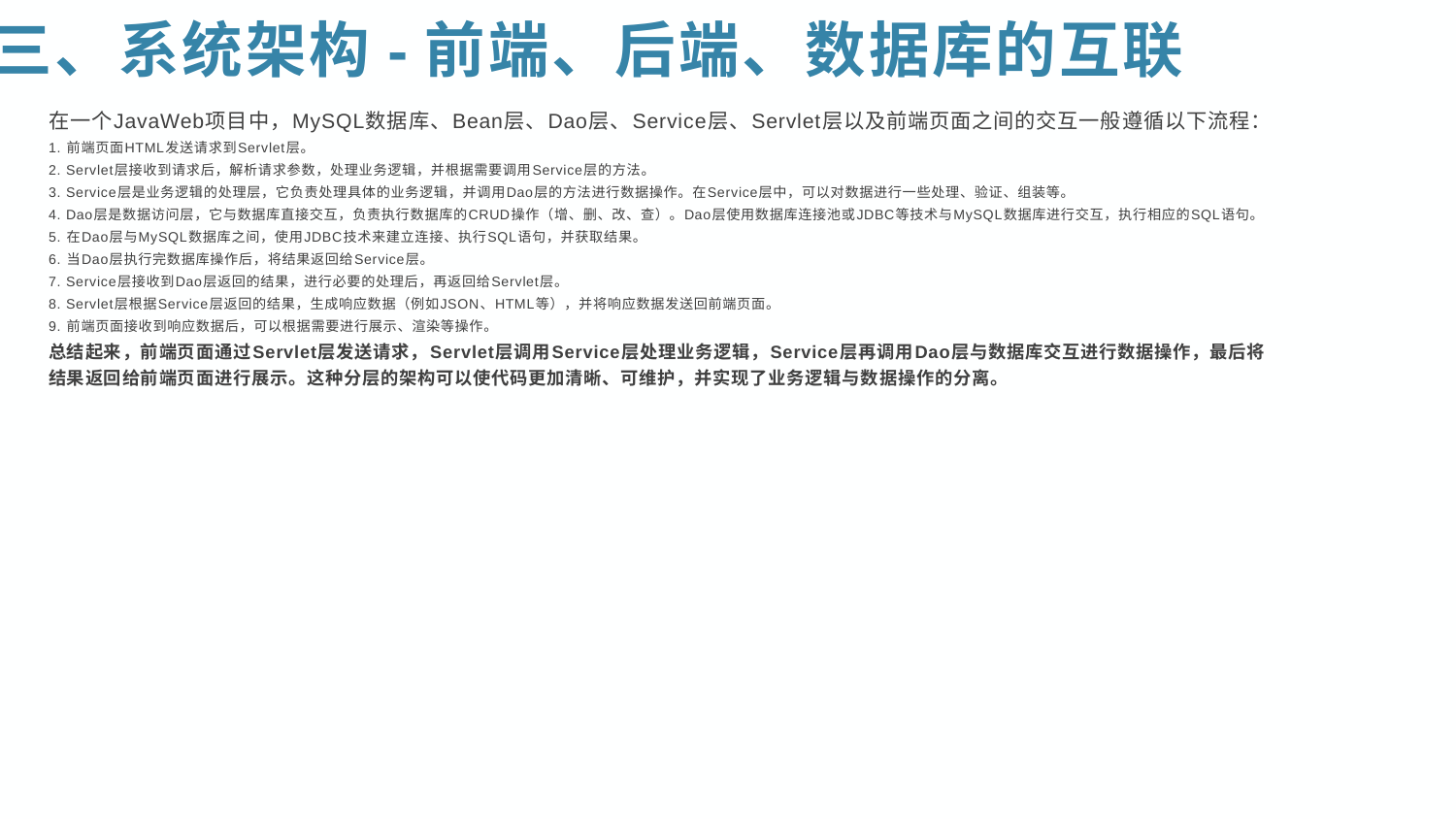

三、系统架构-前端、后端、数据库的互联
在一个JavaWeb项目中，MySQL数据库、Bean层、Dao层、Service层、Servlet层以及前端页面之间的交互一般遵循以下流程：
1. 前端页面HTML发送请求到Servlet层。
2. Servlet层接收到请求后，解析请求参数，处理业务逻辑，并根据需要调用Service层的方法。
3. Service层是业务逻辑的处理层，它负责处理具体的业务逻辑，并调用Dao层的方法进行数据操作。在Service层中，可以对数据进行一些处理、验证、组装等。
4. Dao层是数据访问层，它与数据库直接交互，负责执行数据库的CRUD操作（增、删、改、查）。Dao层使用数据库连接池或JDBC等技术与MySQL数据库进行交互，执行相应的SQL语句。
5. 在Dao层与MySQL数据库之间，使用JDBC技术来建立连接、执行SQL语句，并获取结果。
6. 当Dao层执行完数据库操作后，将结果返回给Service层。
7. Service层接收到Dao层返回的结果，进行必要的处理后，再返回给Servlet层。
8. Servlet层根据Service层返回的结果，生成响应数据（例如JSON、HTML等），并将响应数据发送回前端页面。
9. 前端页面接收到响应数据后，可以根据需要进行展示、渲染等操作。
总结起来，前端页面通过Servlet层发送请求，Servlet层调用Service层处理业务逻辑，Service层再调用Dao层与数据库交互进行数据操作，最后将结果返回给前端页面进行展示。这种分层的架构可以使代码更加清晰、可维护，并实现了业务逻辑与数据操作的分离。